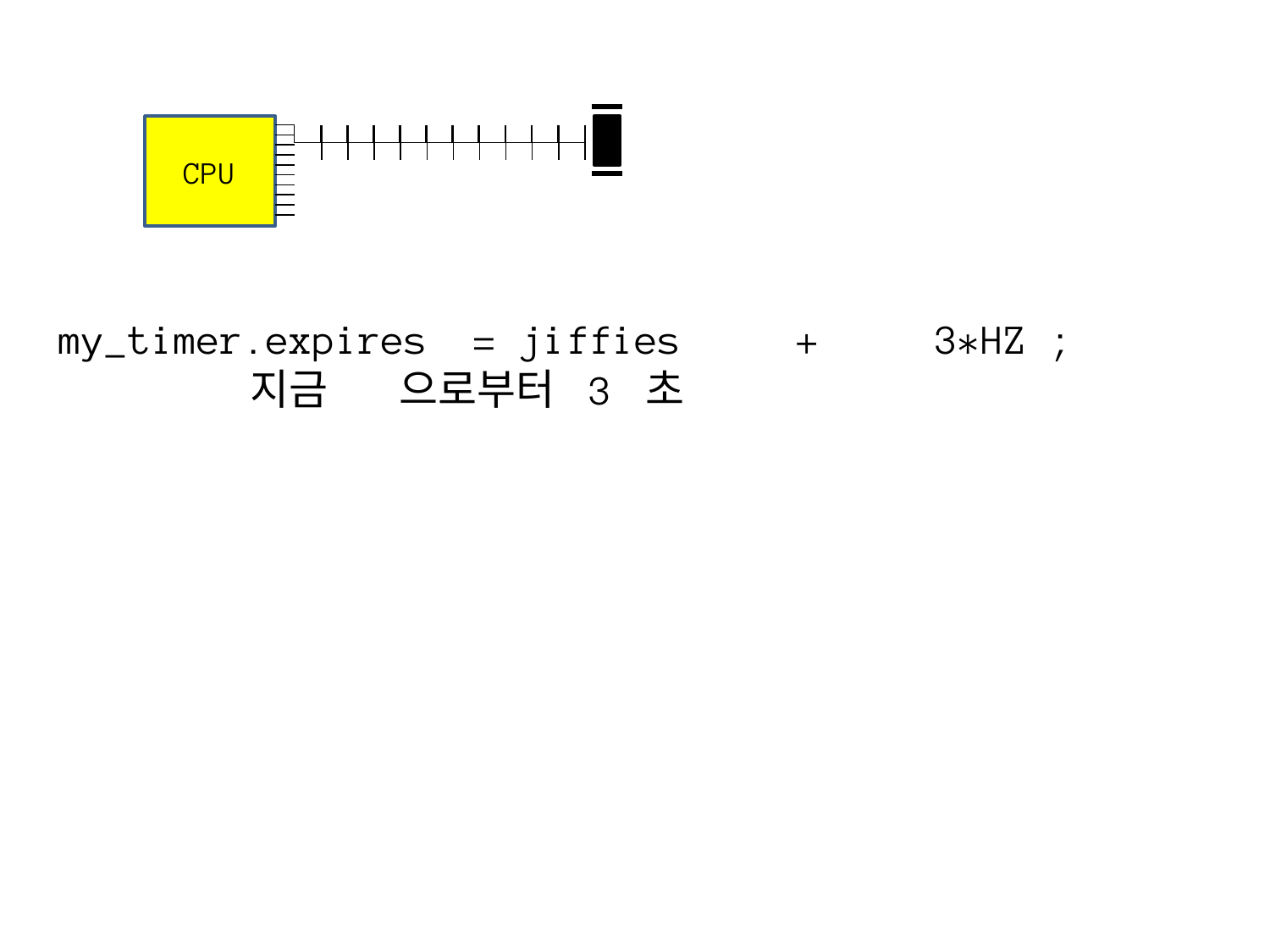

CPU

my_timer.expires  = jiffies     +     3*HZ ;
                   지금      으로부터  3 초